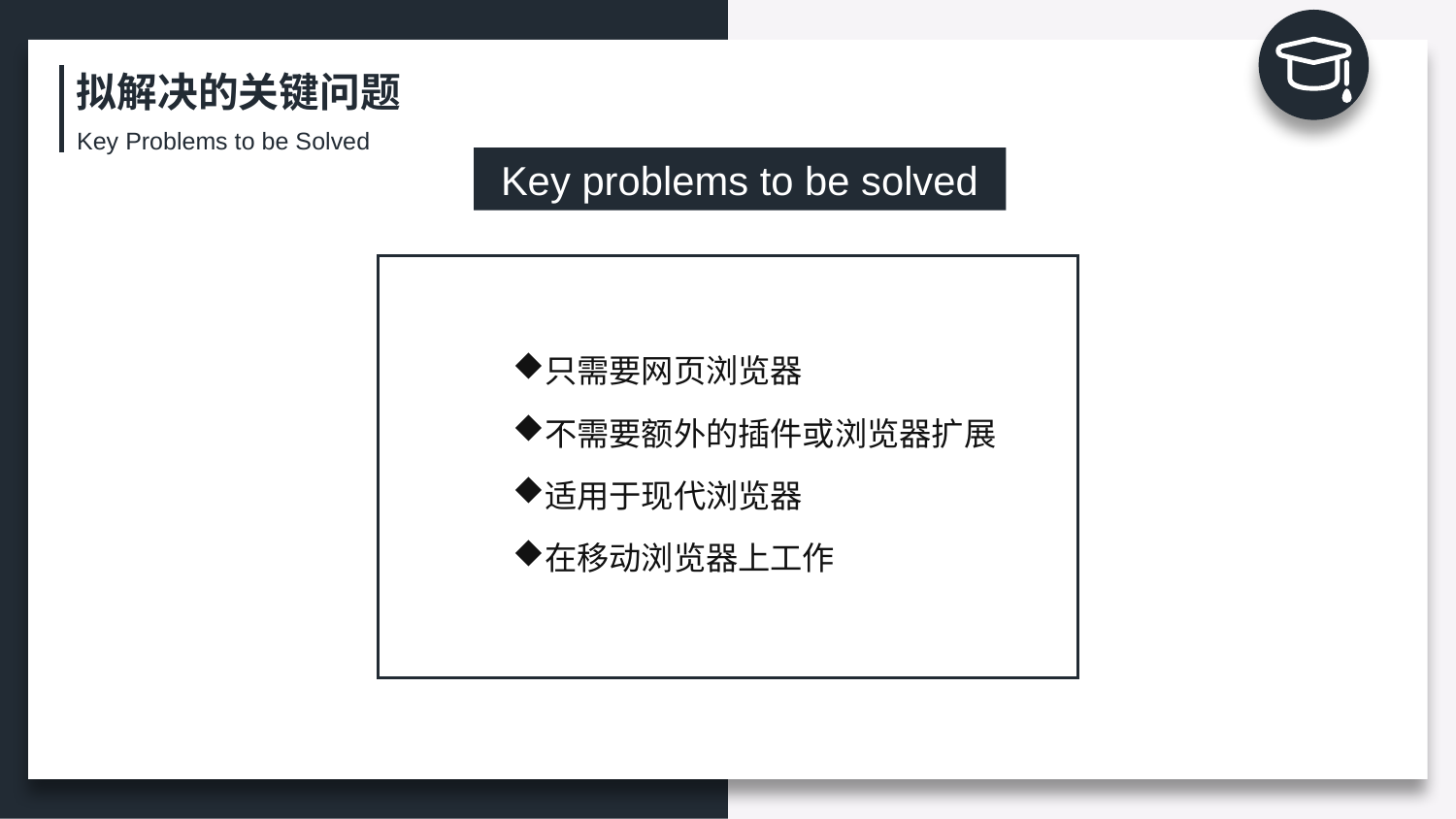

拟解决的关键问题
Key Problems to be Solved
Key problems to be solved

只需要网页浏览器
不需要额外的插件或浏览器扩展
适用于现代浏览器
在移动浏览器上工作